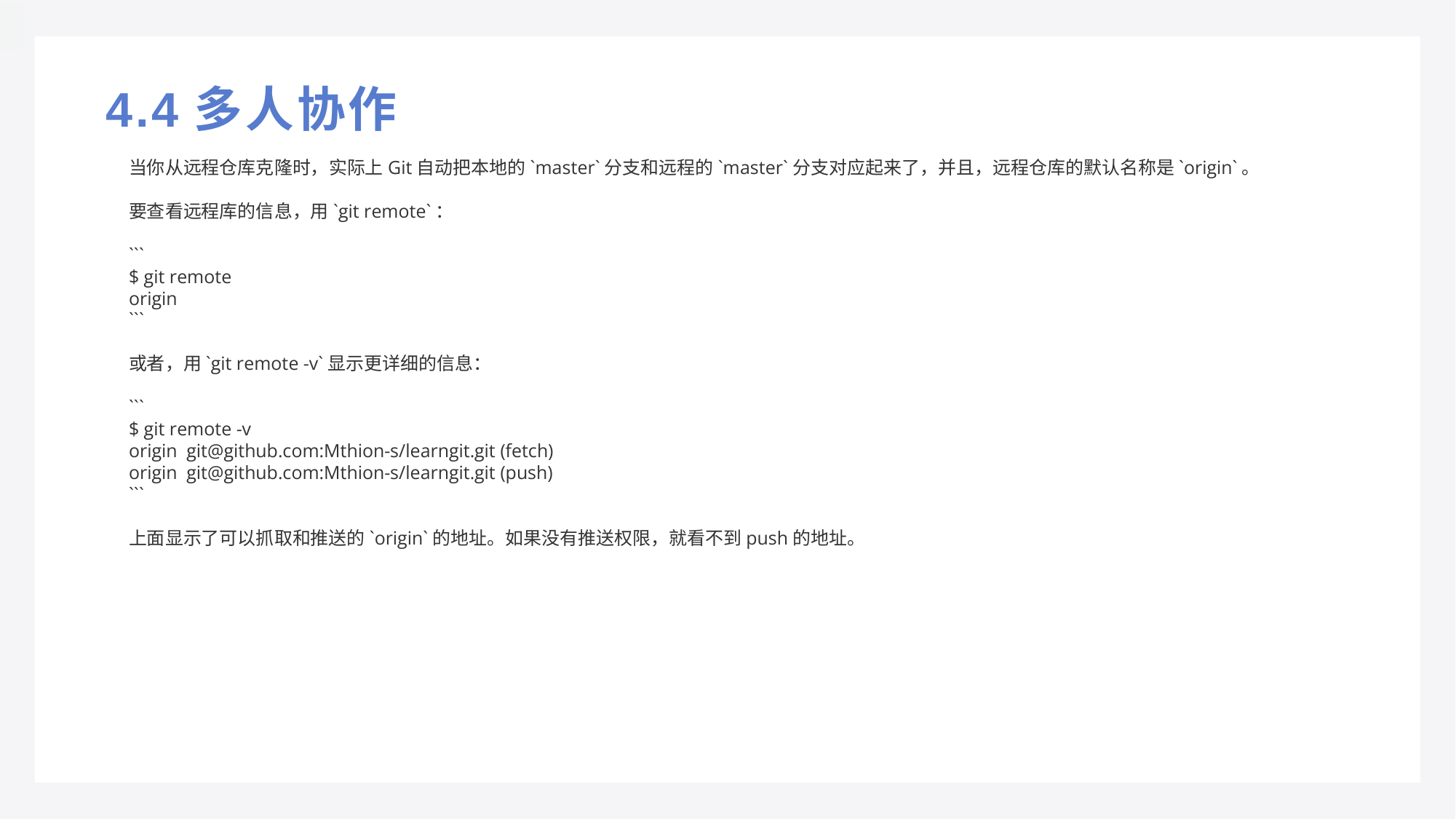

# 4.4多人协作

当你从远程仓库克隆时，实际上Git自动把本地的`master`分支和远程的`master`分支对应起来了，并且，远程仓库的默认名称是`origin`。

要查看远程库的信息，用`git remote`：

```
$ git remote
origin
```

或者，用`git remote -v`显示更详细的信息：

```
$ git remote -v
origin  git@github.com:Mthion-s/learngit.git (fetch)
origin  git@github.com:Mthion-s/learngit.git (push)
```

上面显示了可以抓取和推送的`origin`的地址。如果没有推送权限，就看不到push的地址。